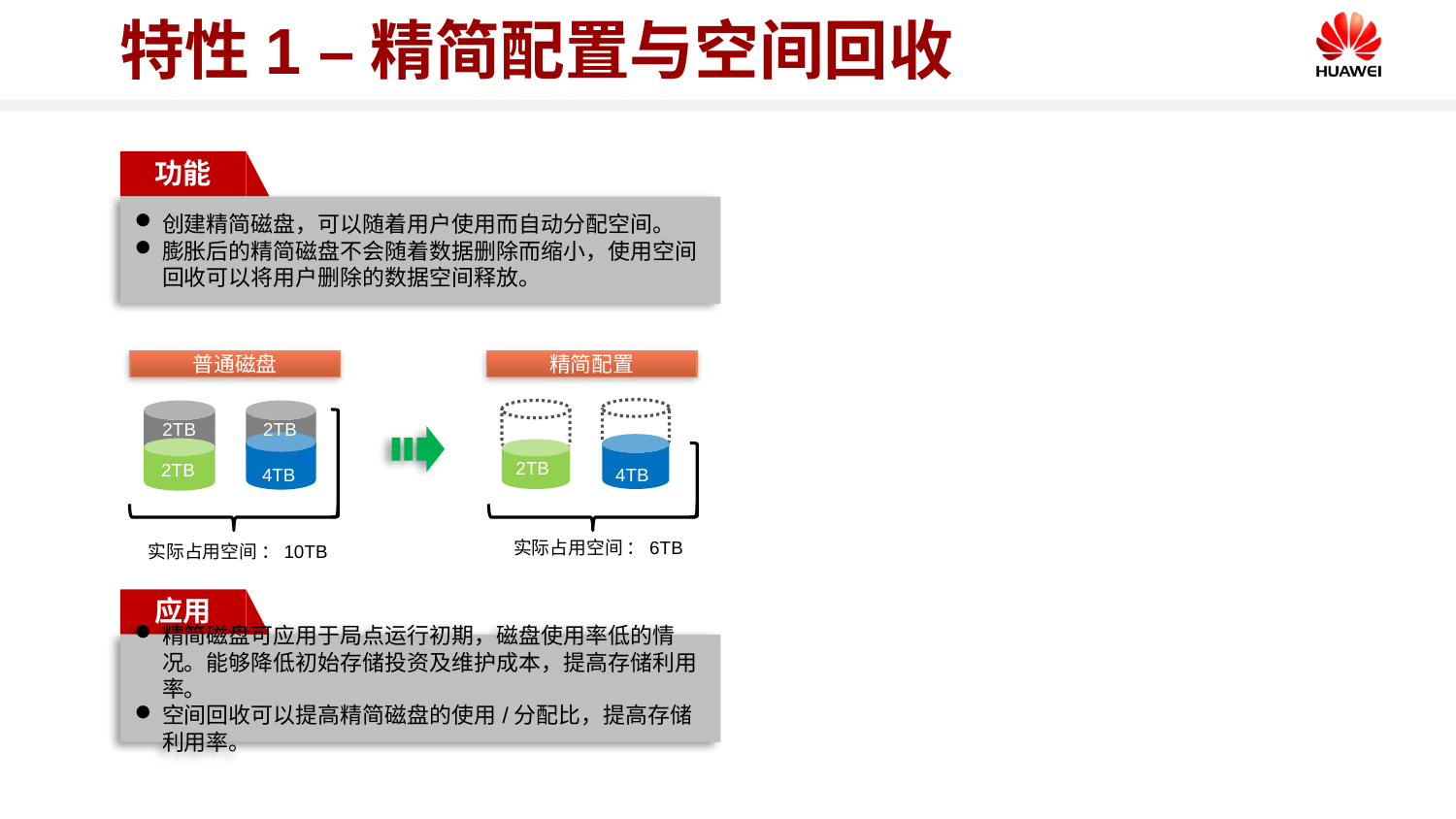

# 特性1 –精简配置与空间回收
功能

创建精简磁盘，可以随着用户使用而自动分配空间。
膨胀后的精简磁盘不会随着数据删除而缩小，使用空间回收可以将用户删除的数据空间释放。
普通磁盘
精简配置

2TB
2TB

2TB
2TB
4TB
4TB
实际占用空间 ：6TB
实际占用空间 ：10TB
应用

精简磁盘可应用于局点运行初期，磁盘使用率低的情况。能够降低初始存储投资及维护成本，提高存储利用率。
空间回收可以提高精简磁盘的使用/分配比，提高存储利用率。